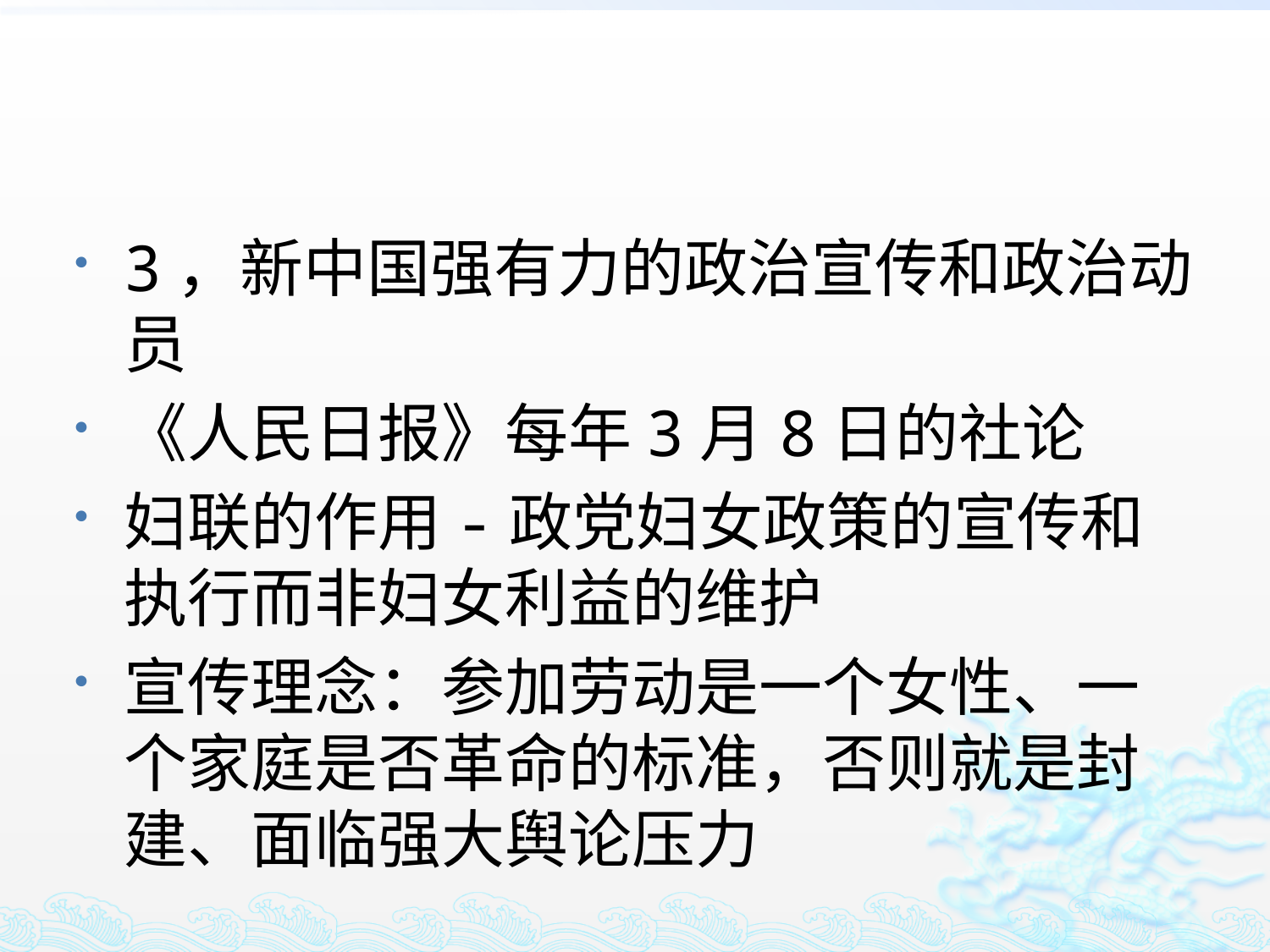

#
3，新中国强有力的政治宣传和政治动员
《人民日报》每年3月8日的社论
妇联的作用-政党妇女政策的宣传和执行而非妇女利益的维护
宣传理念：参加劳动是一个女性、一个家庭是否革命的标准，否则就是封建、面临强大舆论压力